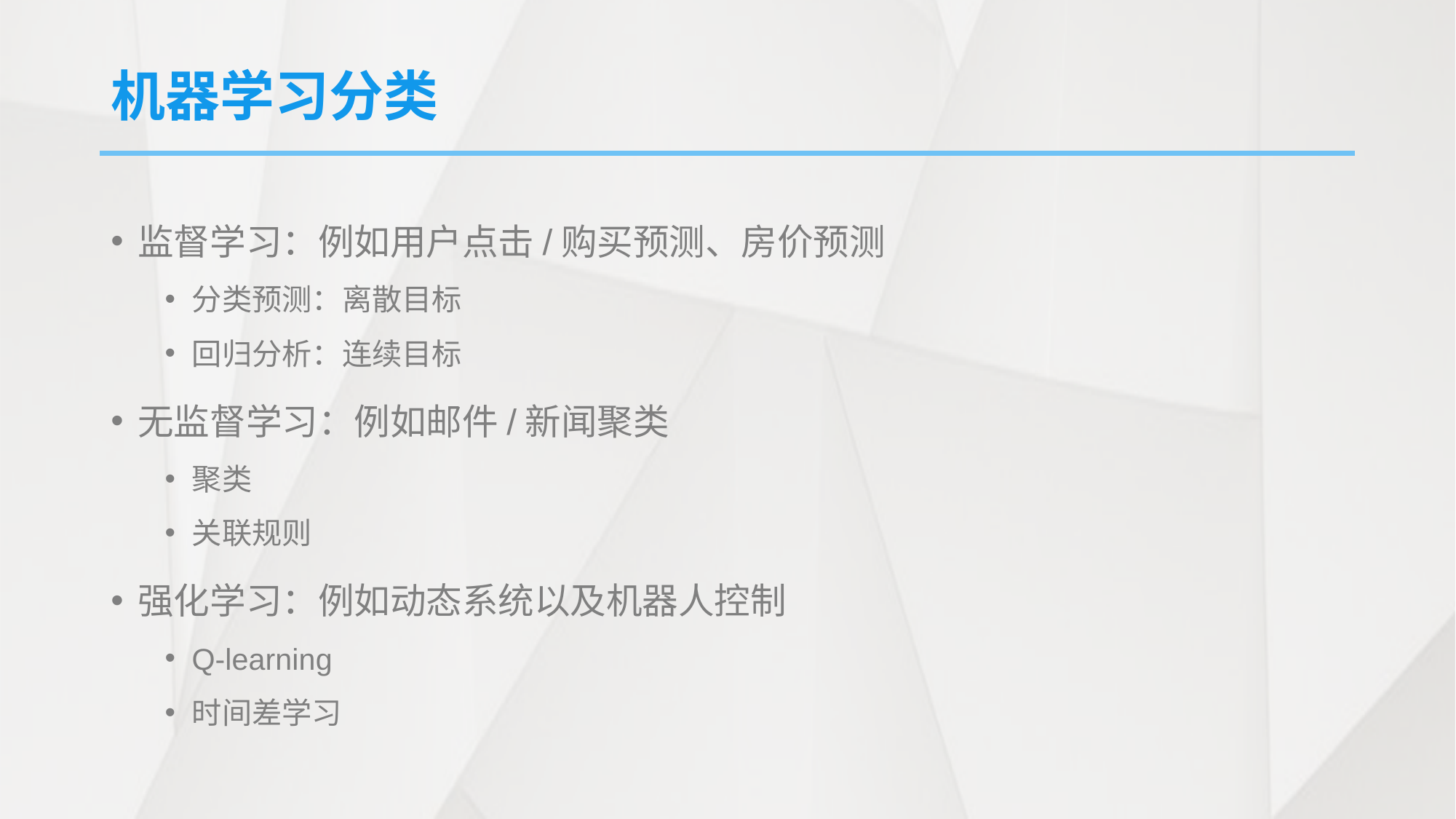

机器学习分类
监督学习：例如用户点击/购买预测、房价预测
分类预测：离散目标
回归分析：连续目标
无监督学习：例如邮件/新闻聚类
聚类
关联规则
强化学习：例如动态系统以及机器人控制
Q-learning
时间差学习